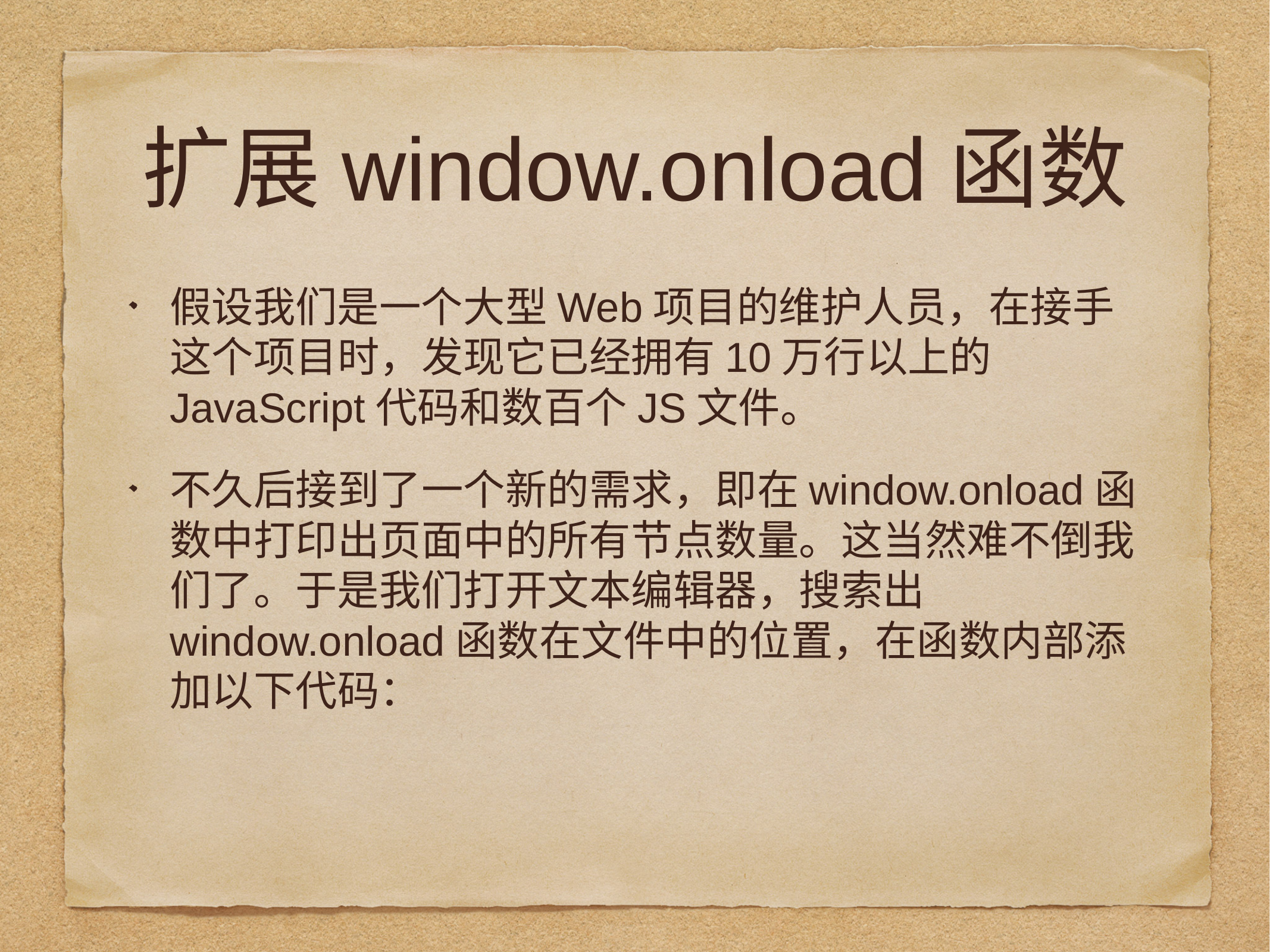

# 扩展window.onload函数
假设我们是一个大型Web项目的维护人员，在接手这个项目时，发现它已经拥有10万行以上的JavaScript代码和数百个JS文件。
不久后接到了一个新的需求，即在window.onload函数中打印出页面中的所有节点数量。这当然难不倒我们了。于是我们打开文本编辑器，搜索出window.onload函数在文件中的位置，在函数内部添加以下代码：